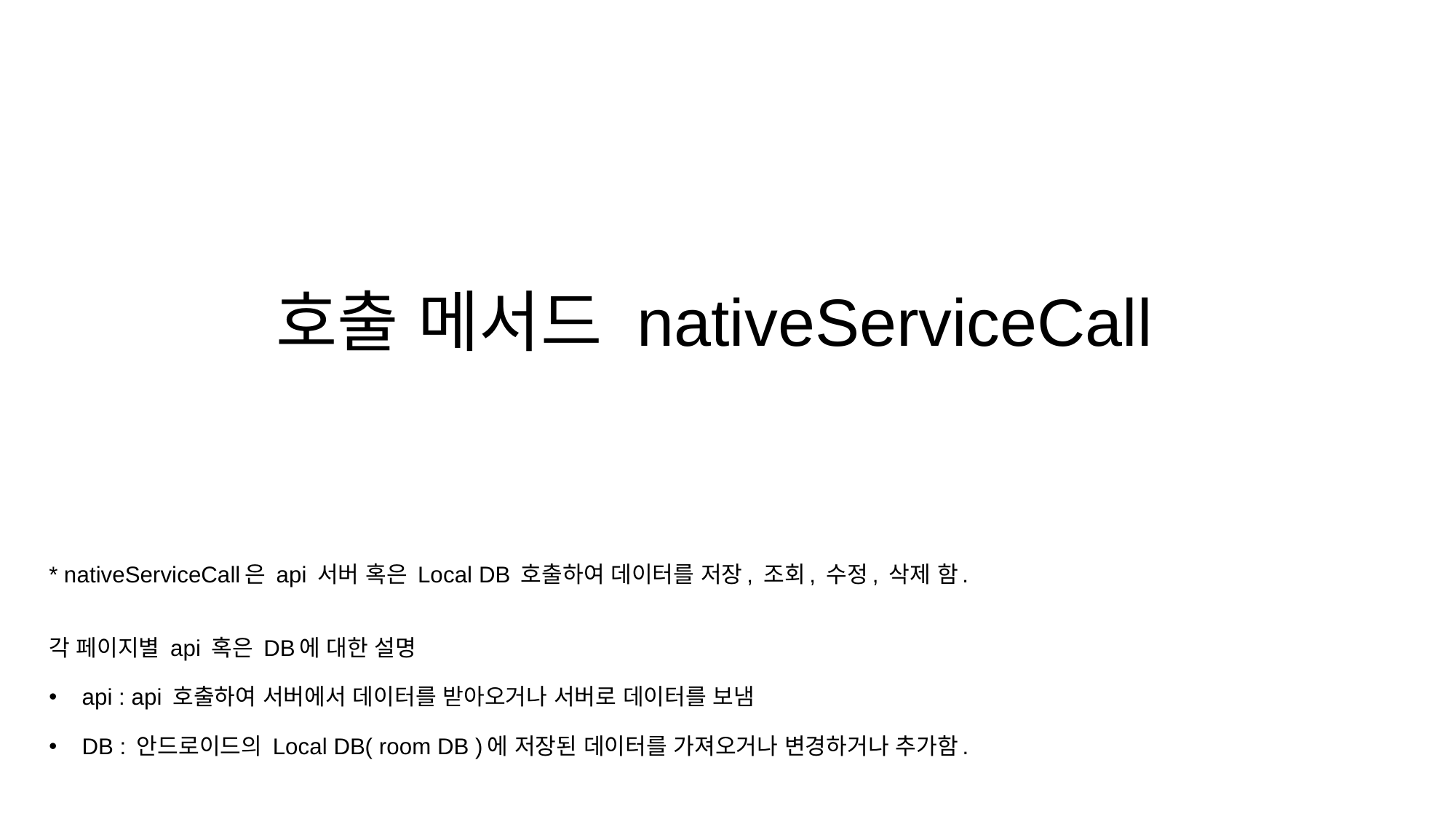

# 호출 메서드 nativeServiceCall

* nativeServiceCall은 api 서버 혹은 Local DB 호출하여 데이터를 저장, 조회, 수정, 삭제 함.

각 페이지별 api 혹은 DB에 대한 설명

api : api 호출하여 서버에서 데이터를 받아오거나 서버로 데이터를 보냄

DB : 안드로이드의 Local DB( room DB )에 저장된 데이터를 가져오거나 변경하거나 추가함.